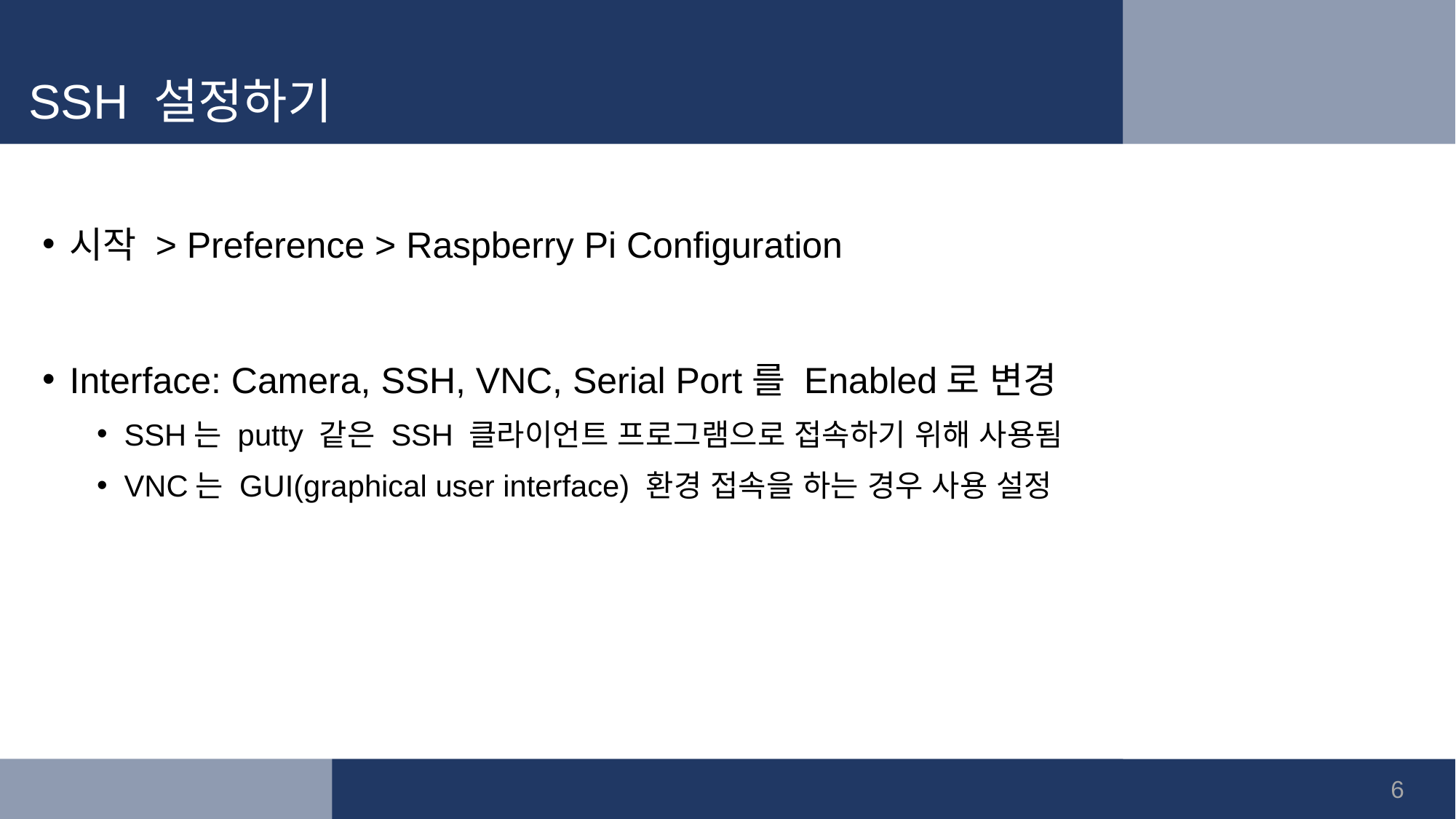

# SSH 설정하기
시작 > Preference > Raspberry Pi Configuration

Interface: Camera, SSH, VNC, Serial Port를 Enabled로 변경
SSH는 putty 같은 SSH 클라이언트 프로그램으로 접속하기 위해 사용됨
VNC는 GUI(graphical user interface) 환경 접속을 하는 경우 사용 설정

6